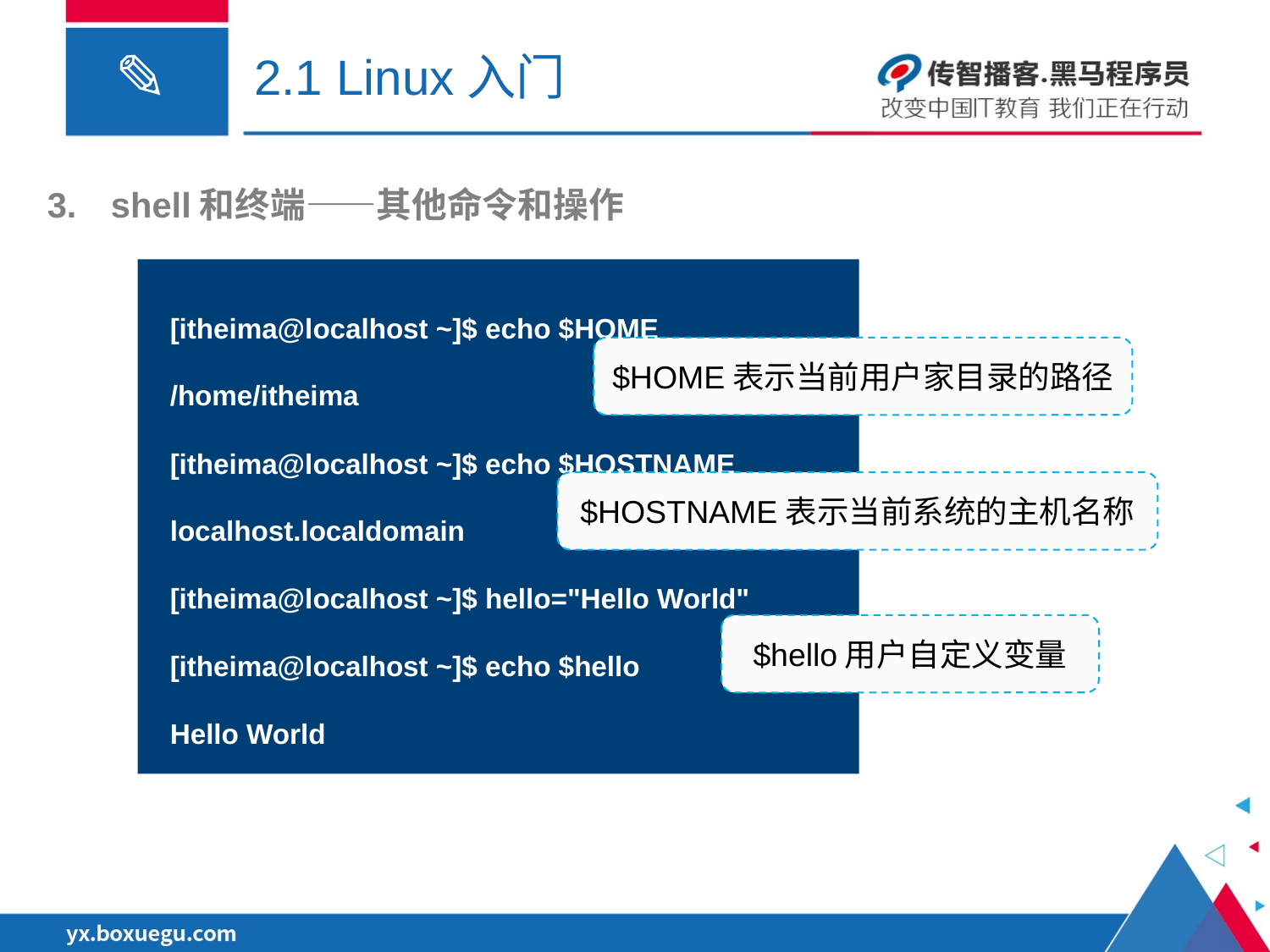

# 2.1 Linux入门
shell和终端——其他命令和操作

[itheima@localhost ~]$ echo $HOME
/home/itheima
[itheima@localhost ~]$ echo $HOSTNAME
localhost.localdomain
[itheima@localhost ~]$ hello="Hello World"
[itheima@localhost ~]$ echo $hello
Hello World
$HOME表示当前用户家目录的路径
$HOSTNAME表示当前系统的主机名称
$hello用户自定义变量